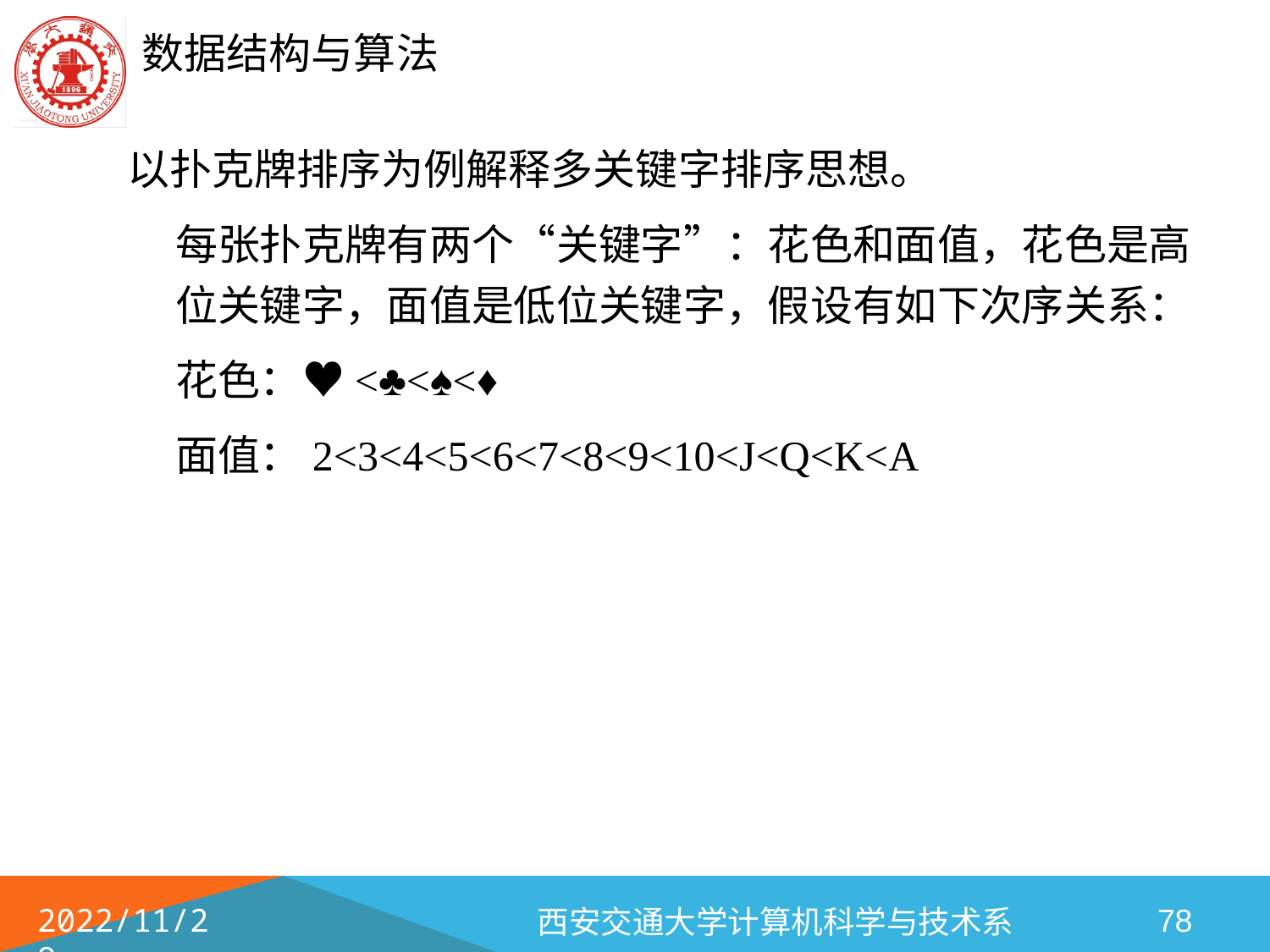

以扑克牌排序为例解释多关键字排序思想。
	每张扑克牌有两个“关键字”：花色和面值，花色是高位关键字，面值是低位关键字，假设有如下次序关系：
	花色：♥<♣<♠<♦
	面值：2<3<4<5<6<7<8<9<10<J<Q<K<A